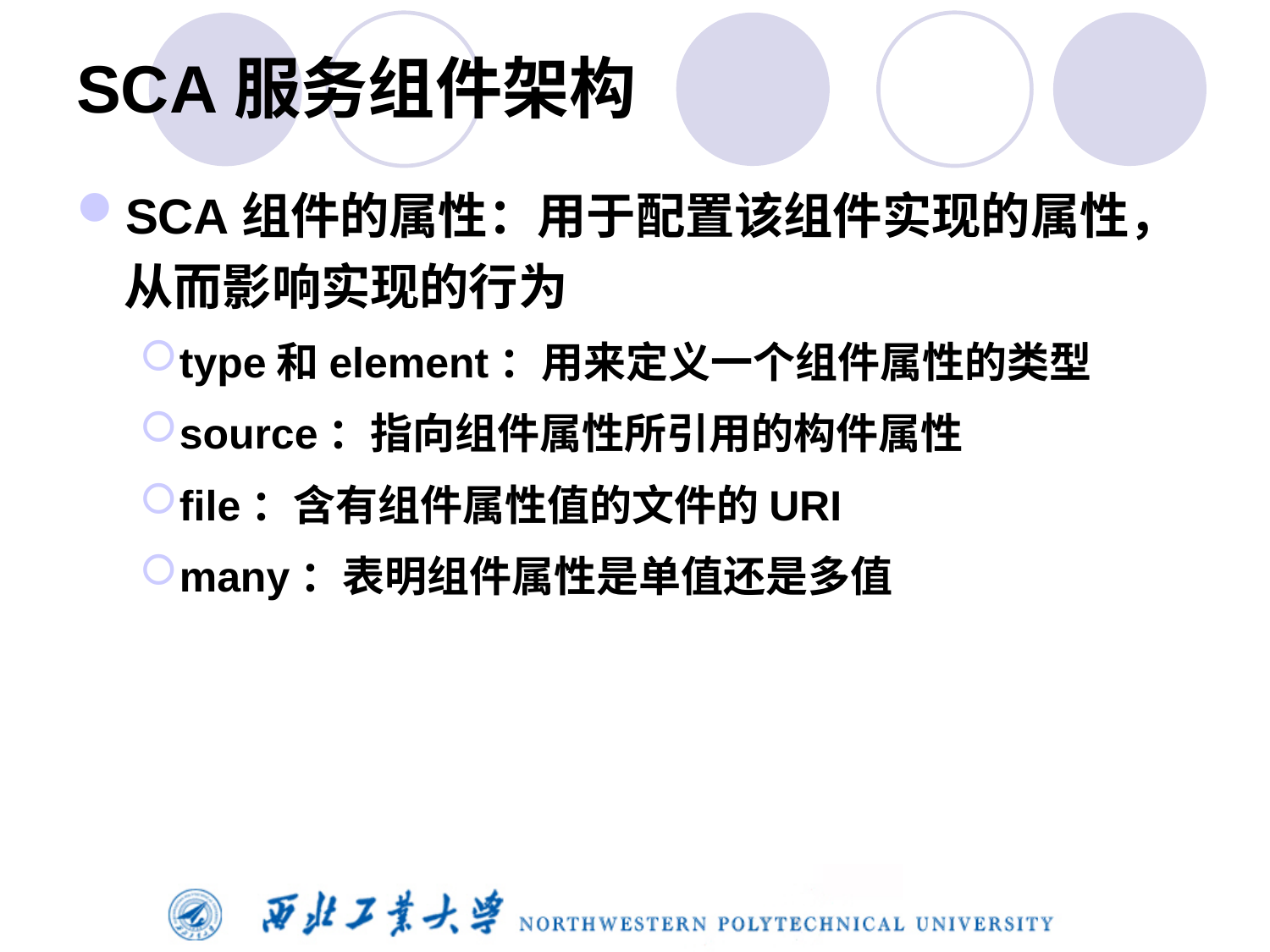

# SCA服务组件架构
SCA组件的属性：用于配置该组件实现的属性，从而影响实现的行为
type和element：用来定义一个组件属性的类型
source：指向组件属性所引用的构件属性
file：含有组件属性值的文件的URI
many：表明组件属性是单值还是多值